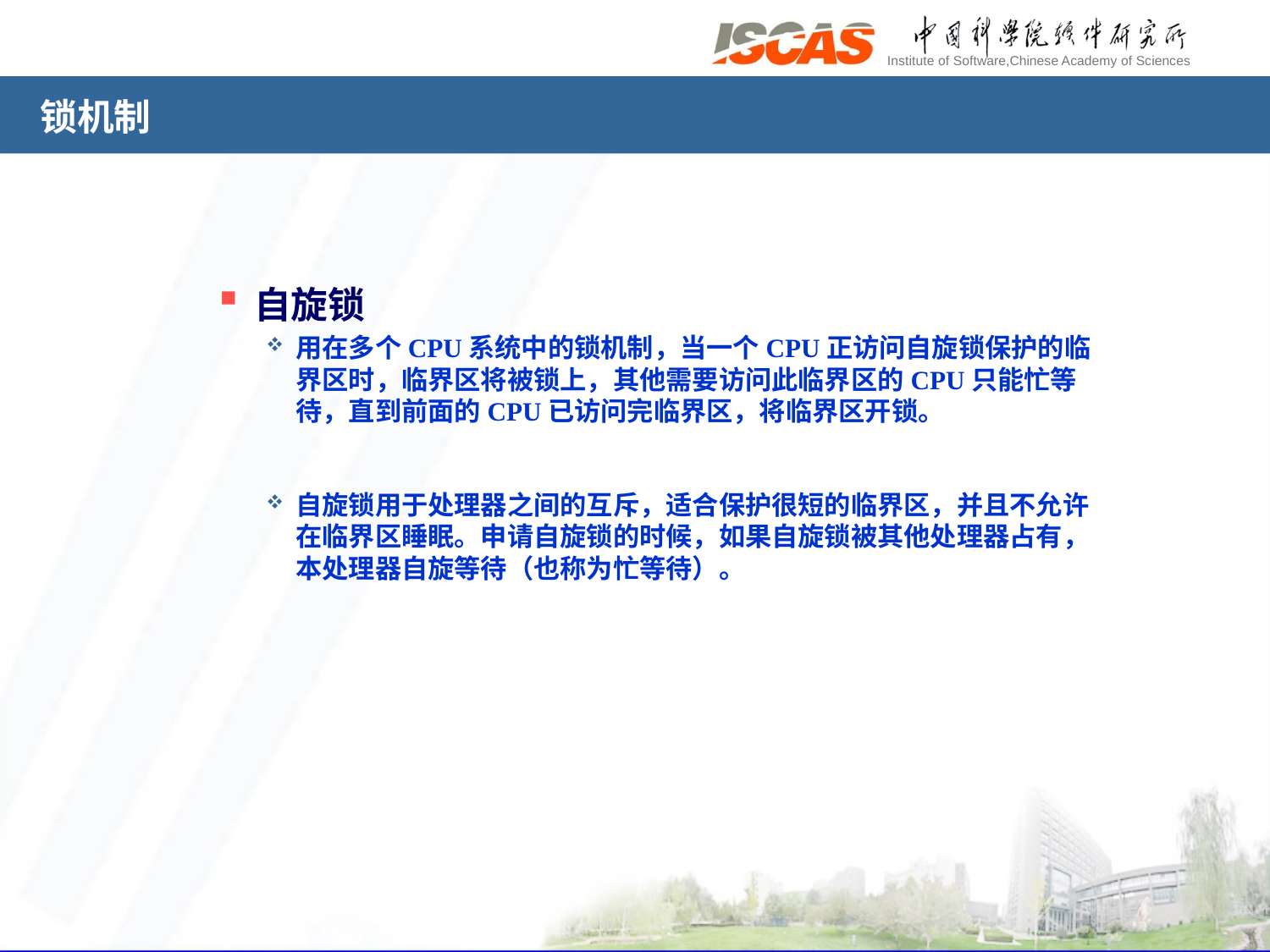

# 锁机制
自旋锁
用在多个CPU系统中的锁机制，当一个CPU正访问自旋锁保护的临界区时，临界区将被锁上，其他需要访问此临界区的CPU只能忙等待，直到前面的CPU已访问完临界区，将临界区开锁。

自旋锁用于处理器之间的互斥，适合保护很短的临界区，并且不允许在临界区睡眠。申请自旋锁的时候，如果自旋锁被其他处理器占有，本处理器自旋等待（也称为忙等待）。